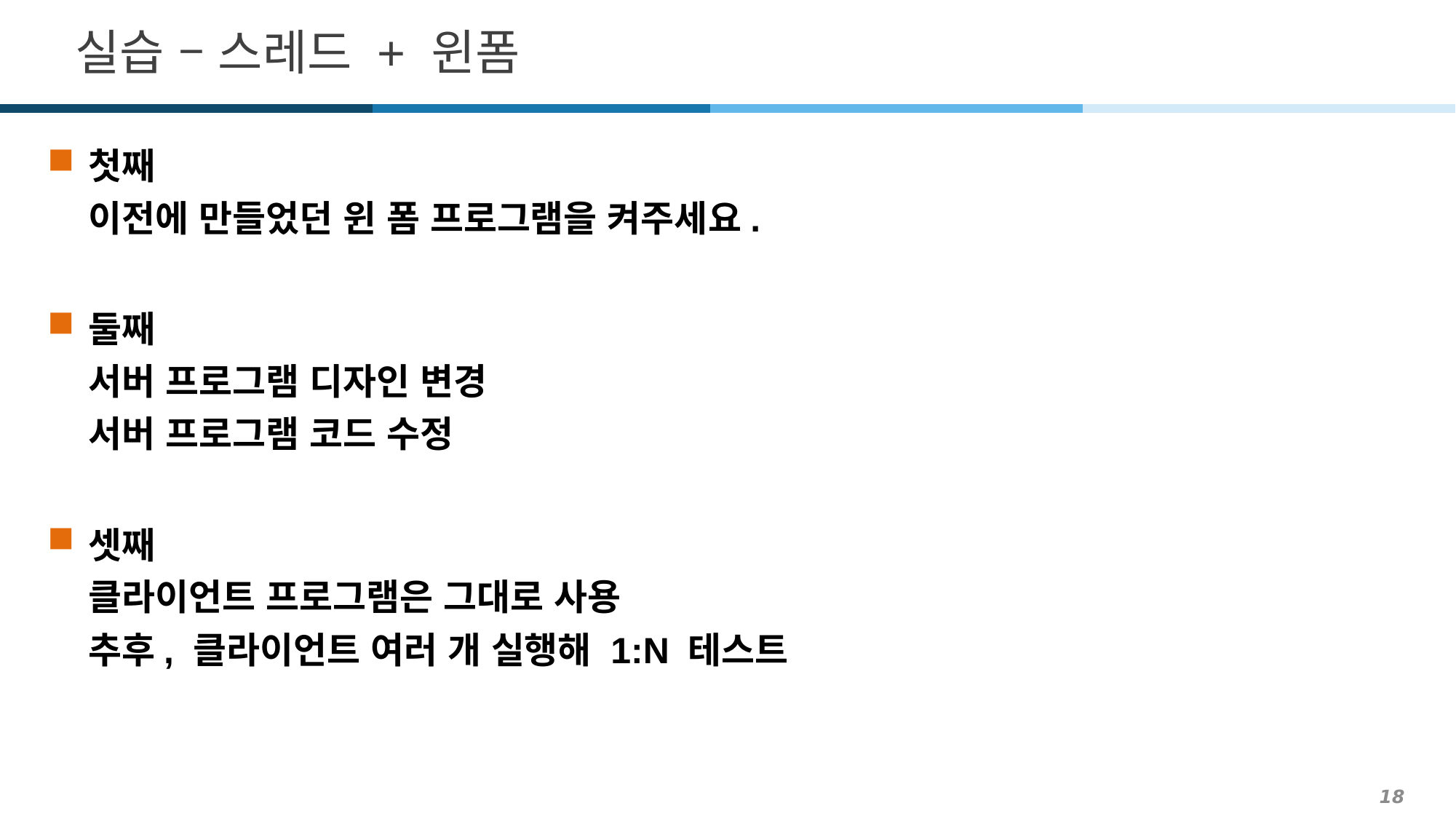

# 실습 – 스레드 + 윈폼
첫째
이전에 만들었던 윈 폼 프로그램을 켜주세요.

둘째
서버 프로그램 디자인 변경
서버 프로그램 코드 수정

셋째
클라이언트 프로그램은 그대로 사용
추후, 클라이언트 여러 개 실행해 1:N 테스트